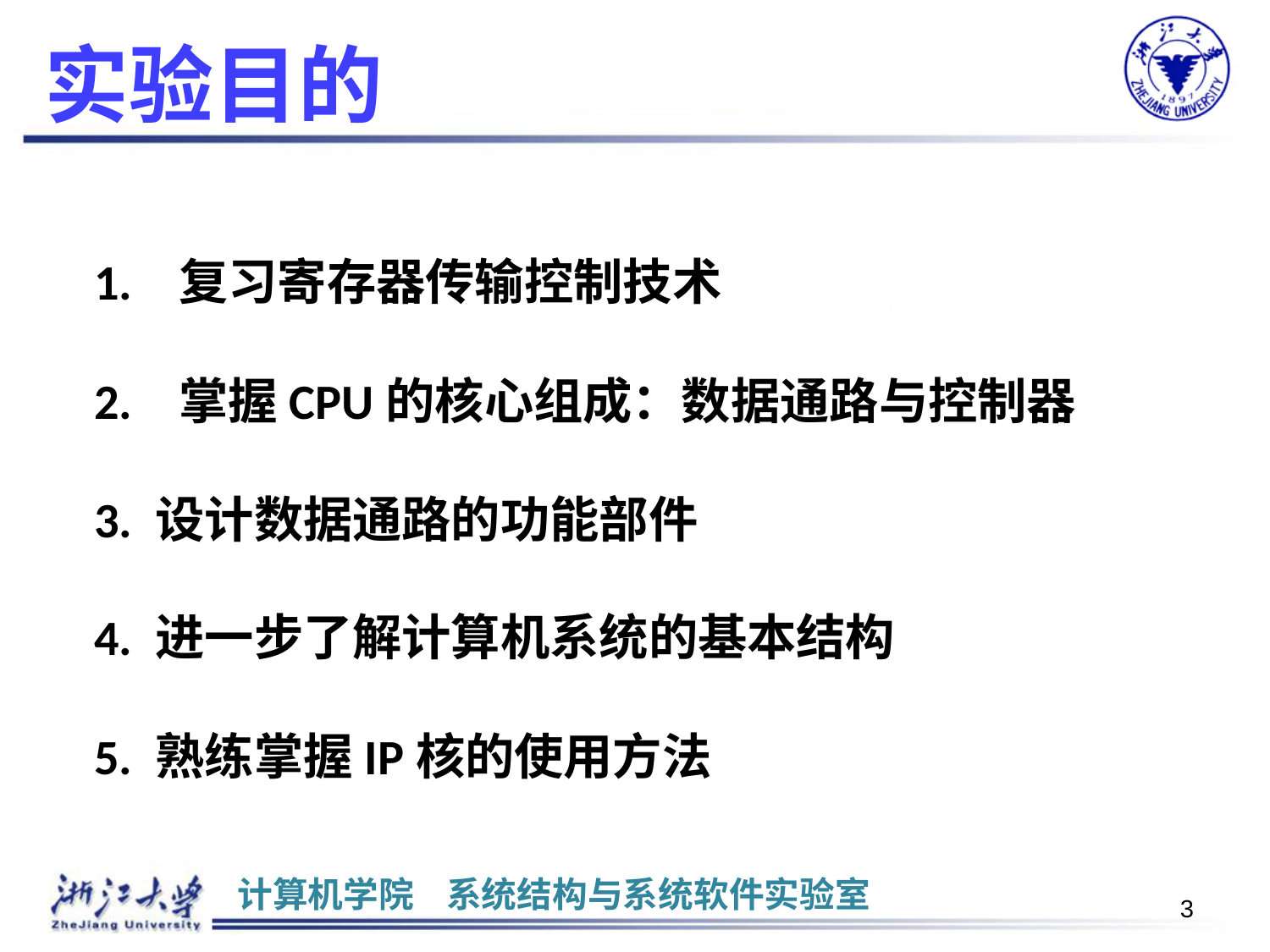

# 实验目的
1.	复习寄存器传输控制技术
2.	掌握CPU的核心组成：数据通路与控制器
3. 设计数据通路的功能部件
4. 进一步了解计算机系统的基本结构
5. 熟练掌握IP核的使用方法
3